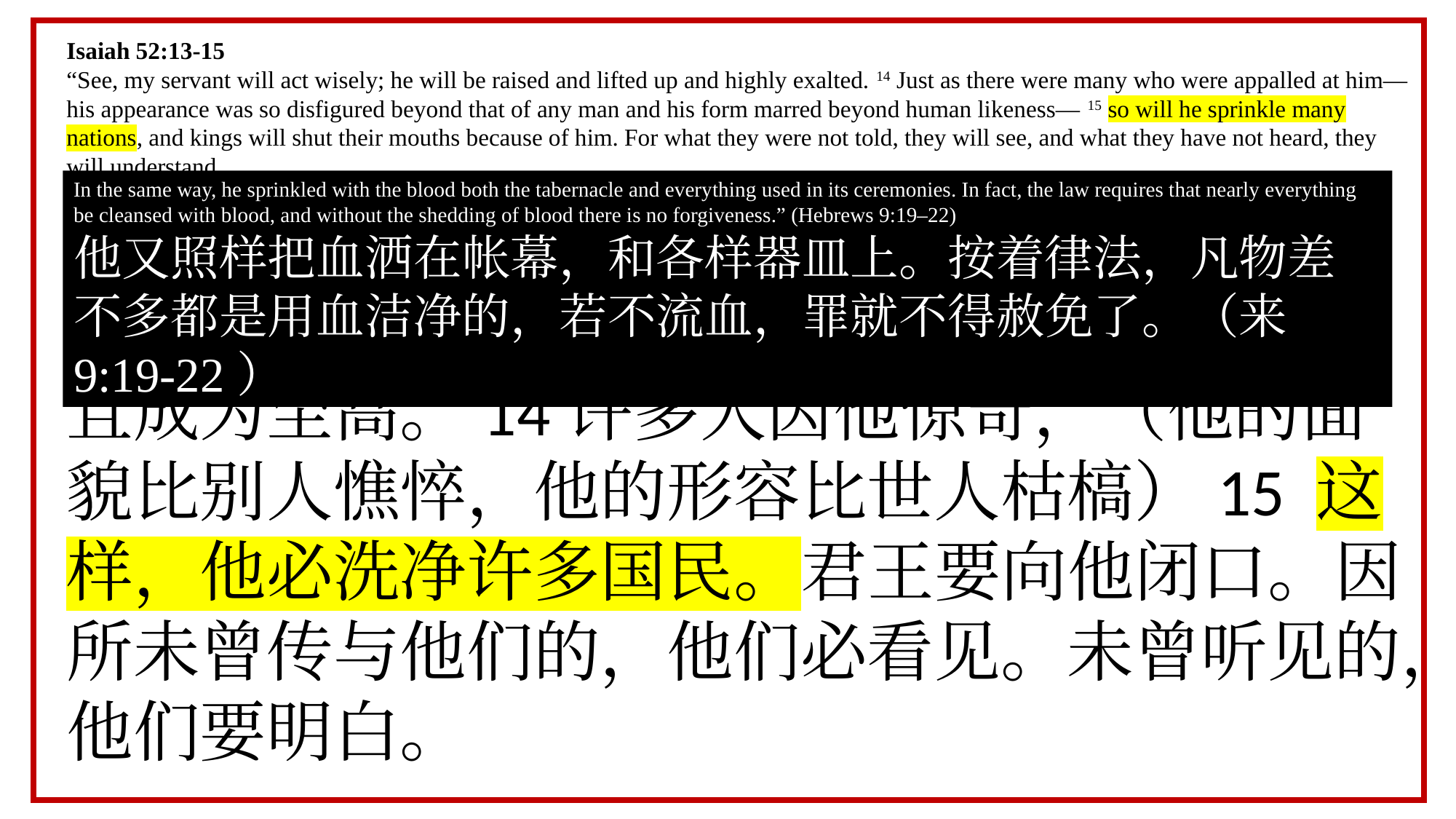

Isaiah 52:13-15
“See, my servant will act wisely; he will be raised and lifted up and highly exalted. 14 Just as there were many who were appalled at him— his appearance was so disfigured beyond that of any man and his form marred beyond human likeness— 15 so will he sprinkle many nations, and kings will shut their mouths because of him. For what they were not told, they will see, and what they have not heard, they will understand.

赛52:13-15
13我的仆人行事必有智慧，必被高举上升，且成为至高。14许多人因他惊奇，（他的面貌比别人憔悴，他的形容比世人枯槁）15 这样，他必洗净许多国民。君王要向他闭口。因所未曾传与他们的，他们必看见。未曾听见的，他们要明白。
In the same way, he sprinkled with the blood both the tabernacle and everything used in its ceremonies. In fact, the law requires that nearly everything be cleansed with blood, and without the shedding of blood there is no forgiveness.” (Hebrews 9:19–22)
他又照样把血洒在帐幕，和各样器皿上。按着律法，凡物差不多都是用血洁净的，若不流血，罪就不得赦免了。（来9:19-22）